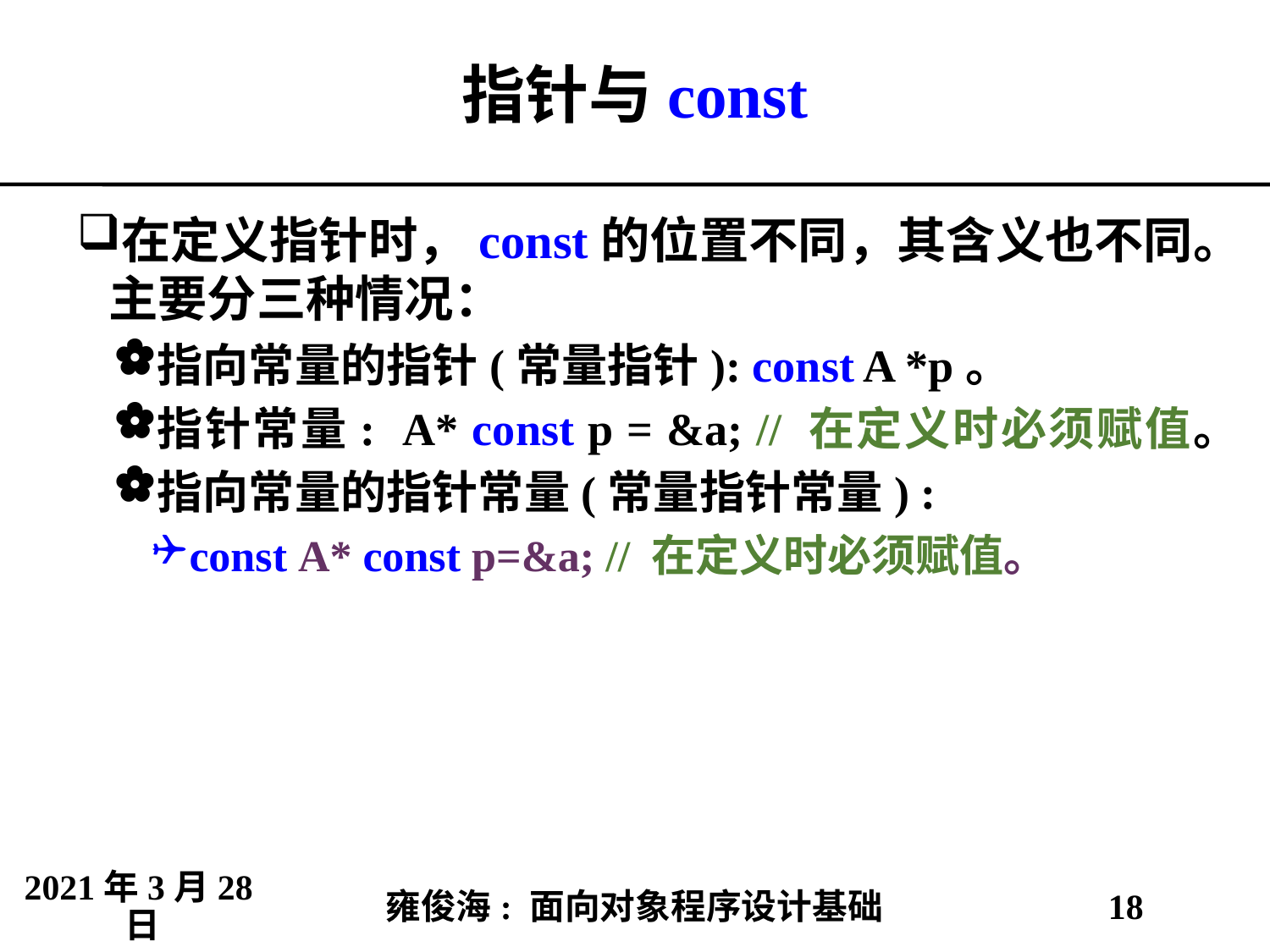

# 指针与const

在定义指针时，const的位置不同，其含义也不同。主要分三种情况：
指向常量的指针(常量指针): const A *p。
指针常量:  A* const p = &a; // 在定义时必须赋值。
指向常量的指针常量(常量指针常量) :
const A* const p=&a; // 在定义时必须赋值。
2021年3月28日
雍俊海: 面向对象程序设计基础
18